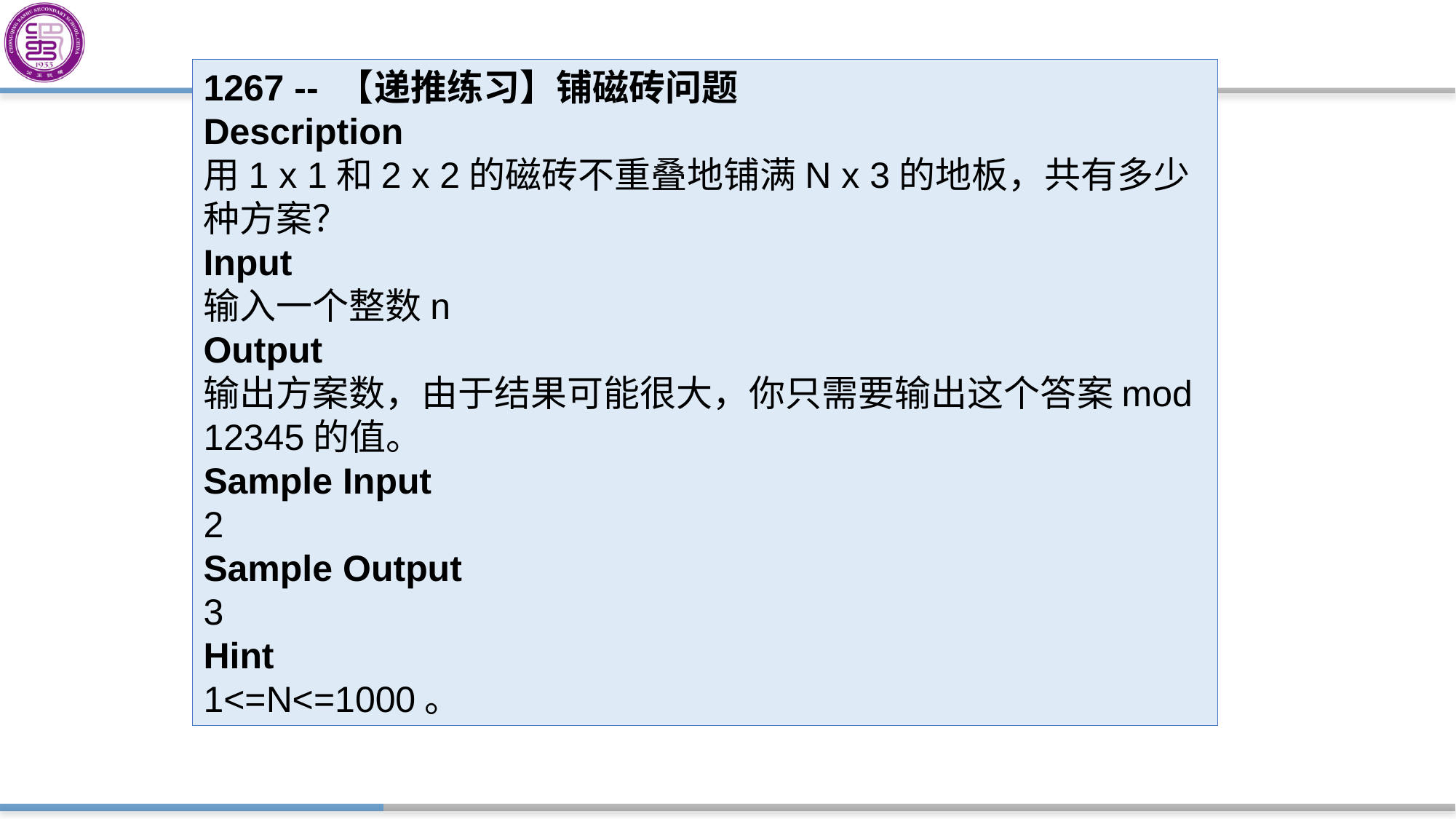

1267 -- 【递推练习】铺磁砖问题
Description
用1 x 1和2 x 2的磁砖不重叠地铺满N x 3的地板，共有多少种方案？
Input
输入一个整数n
Output
输出方案数，由于结果可能很大，你只需要输出这个答案mod 12345的值。
Sample Input
2
Sample Output
3
Hint
1<=N<=1000。